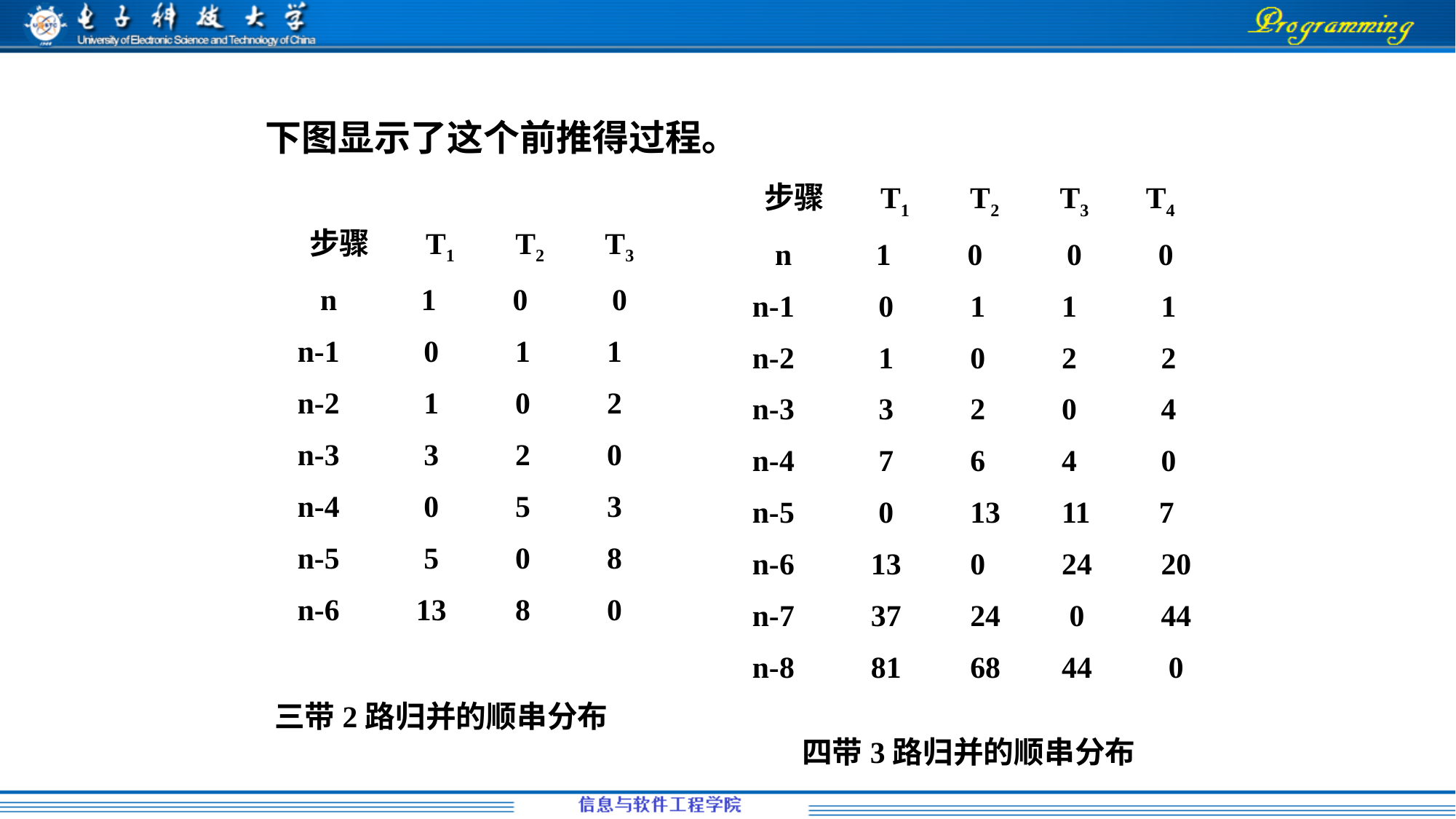

下图显示了这个前推得过程。
    步骤       T1        T2        T3             T4
      n           1          0           0          0
   n-1           0          1          1           1
   n-2           1          0          2           2
   n-3           3          2          0           4
   n-4           7          6          4           0
   n-5           0          13        11         7
   n-6          13         0          24         20
   n-7          37         24         0          44
   n-8          81         68        44          0
    步骤       T1        T2        T3
      n           1          0           0
   n-1           0          1          1
   n-2           1          0          2
   n-3           3          2          0
   n-4           0          5          3
   n-5           5          0          8
   n-6          13         8          0
三带2路归并的顺串分布
四带3路归并的顺串分布